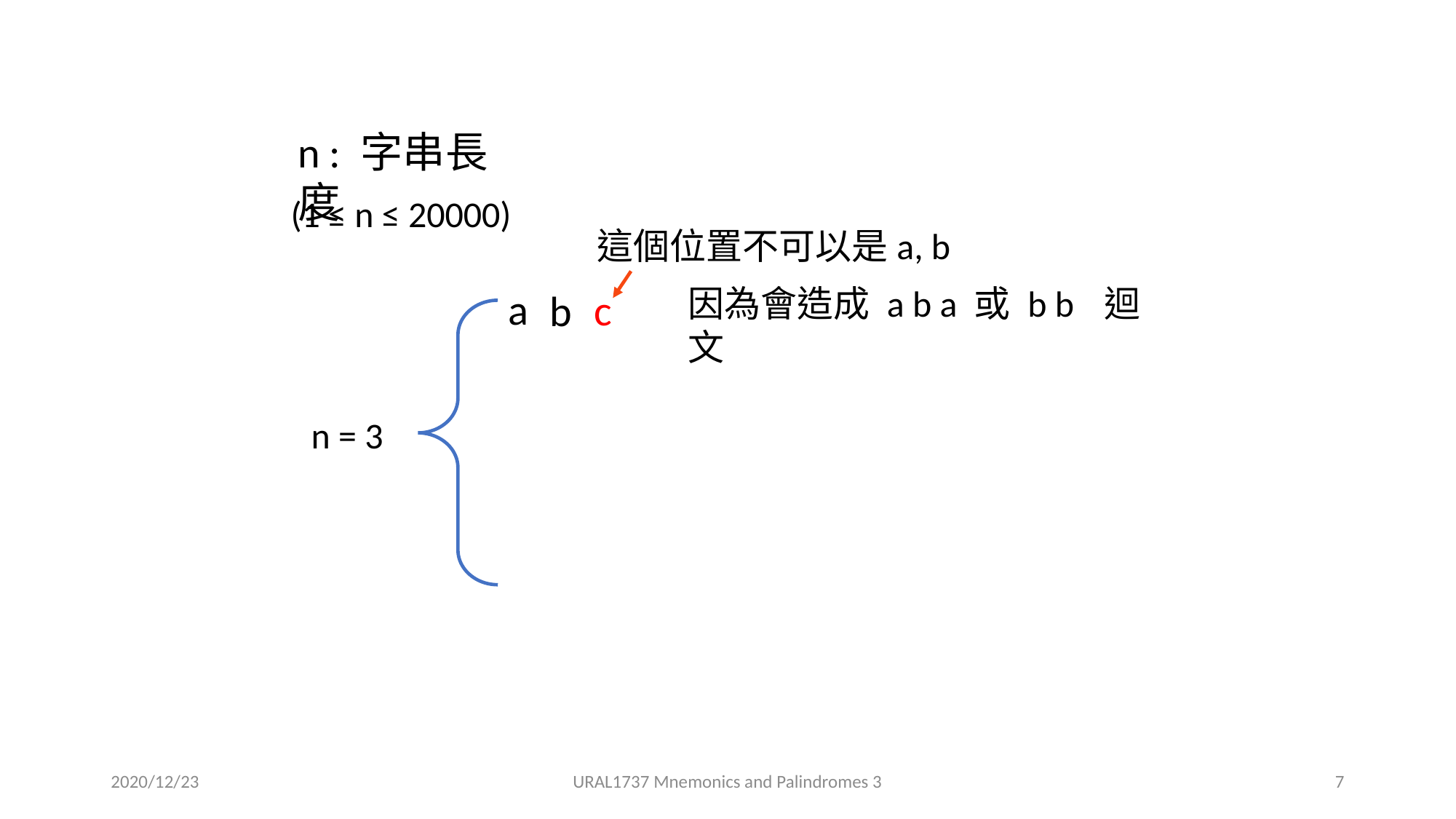

n : 字串長度
 (1 ≤ n ≤ 20000)
這個位置不可以是a, b
因為會造成 a b a 或 b b 迴文
a
c
b

n = 3
2020/12/23
URAL1737 Mnemonics and Palindromes 3
7